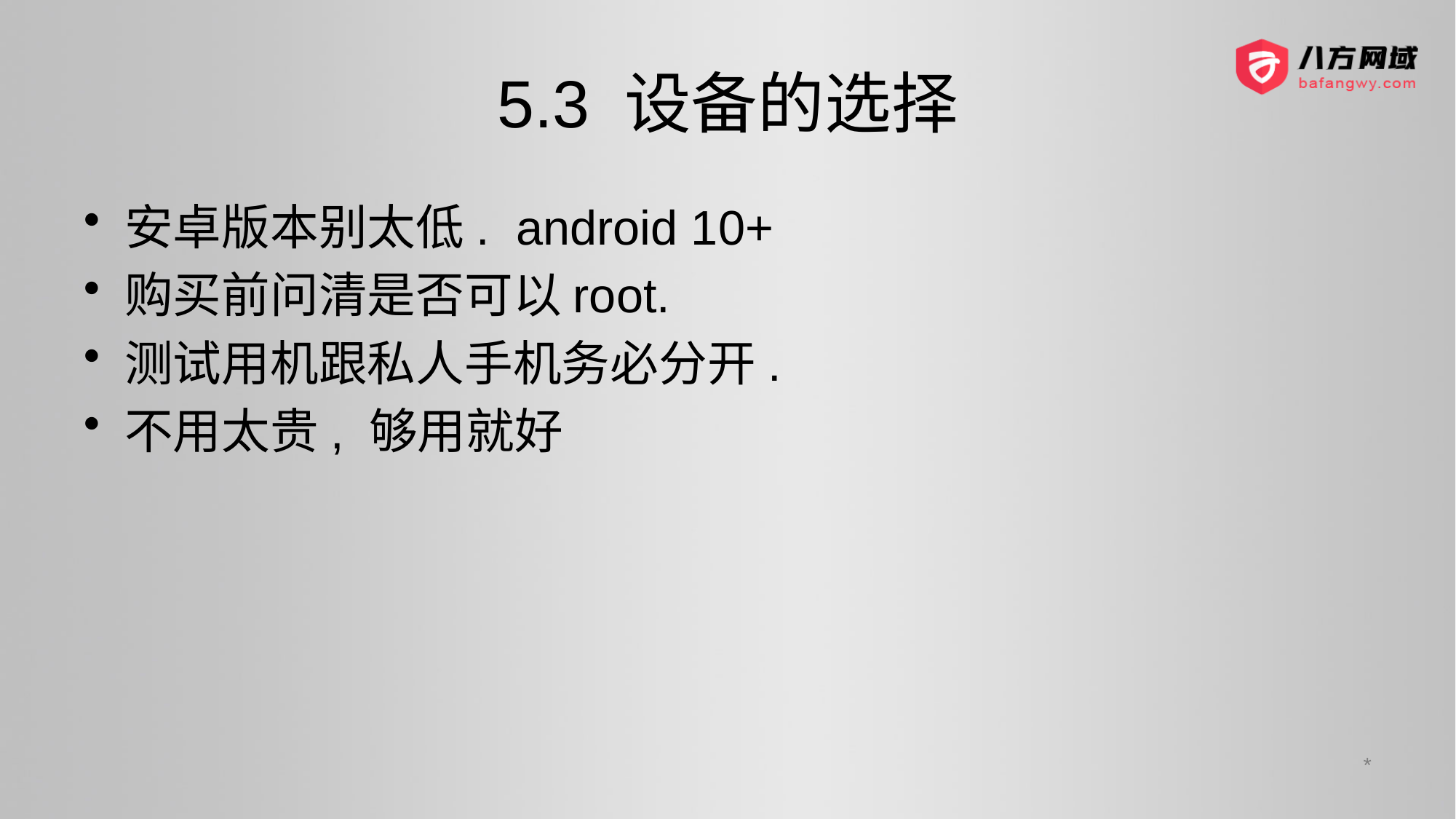

# 5.3 设备的选择
安卓版本别太低.  android 10+
购买前问清是否可以root.
测试用机跟私人手机务必分开.
不用太贵, 够用就好
*